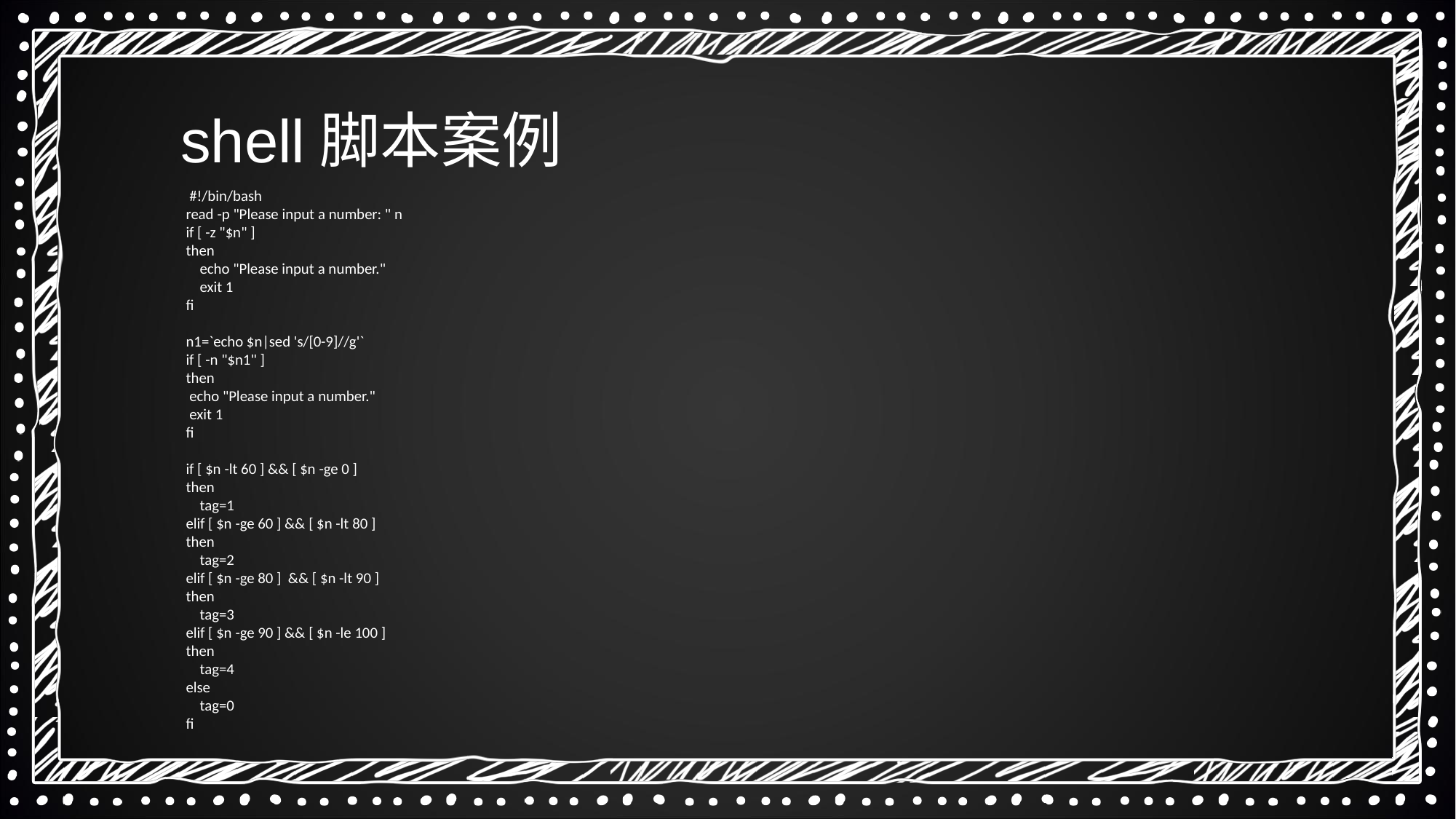

shell脚本案例
 #!/bin/bash
read -p "Please input a number: " n
if [ -z "$n" ]
then
    echo "Please input a number."
    exit 1
fi

n1=`echo $n|sed 's/[0-9]//g'`
if [ -n "$n1" ]
then
 echo "Please input a number."
 exit 1
fi

if [ $n -lt 60 ] && [ $n -ge 0 ]
then
    tag=1
elif [ $n -ge 60 ] && [ $n -lt 80 ]
then
    tag=2
elif [ $n -ge 80 ]  && [ $n -lt 90 ]
then
    tag=3
elif [ $n -ge 90 ] && [ $n -le 100 ]
then
    tag=4
else
    tag=0
fi